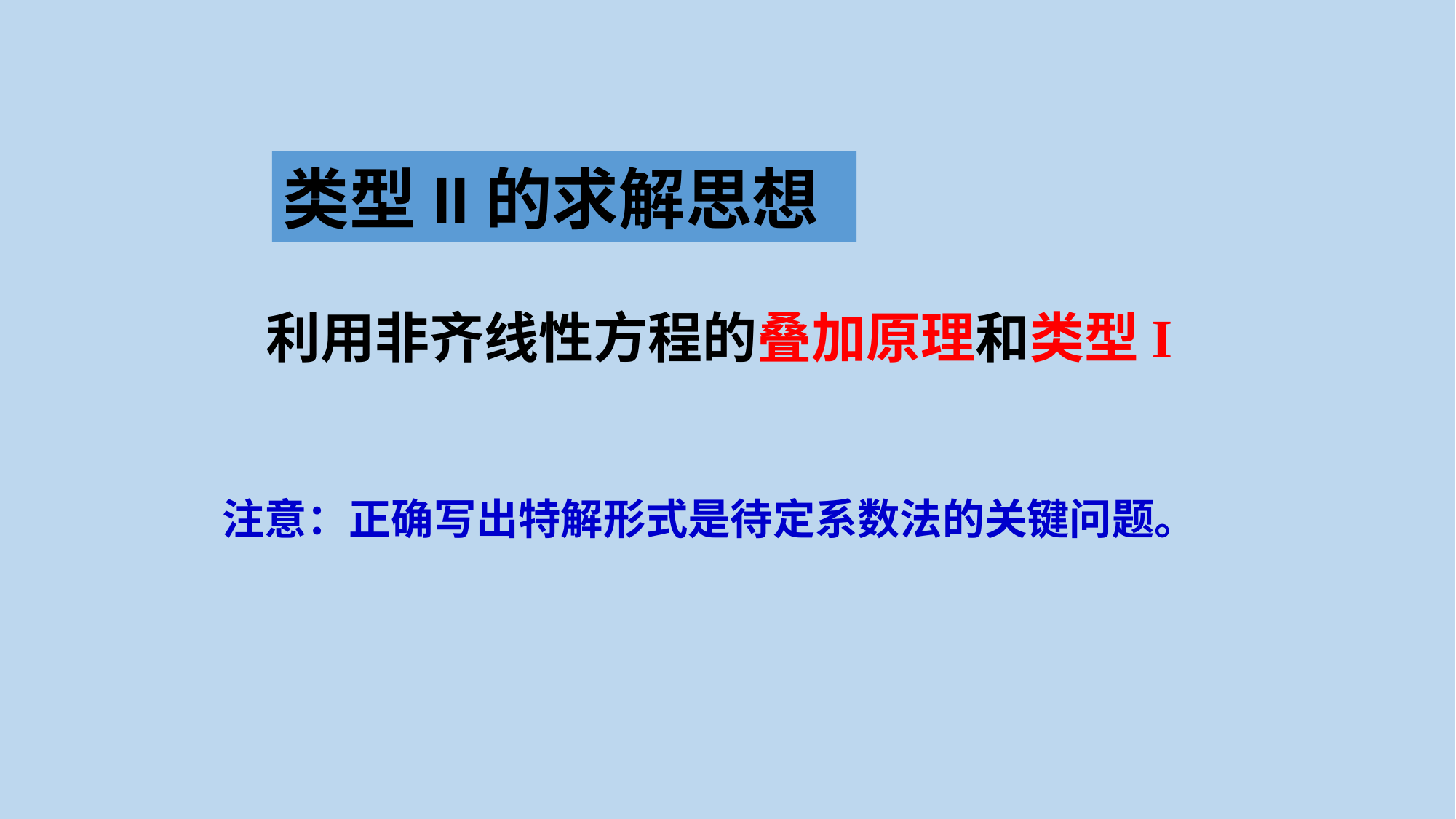

类型II的求解思想
利用非齐线性方程的叠加原理和类型I
注意：正确写出特解形式是待定系数法的关键问题。